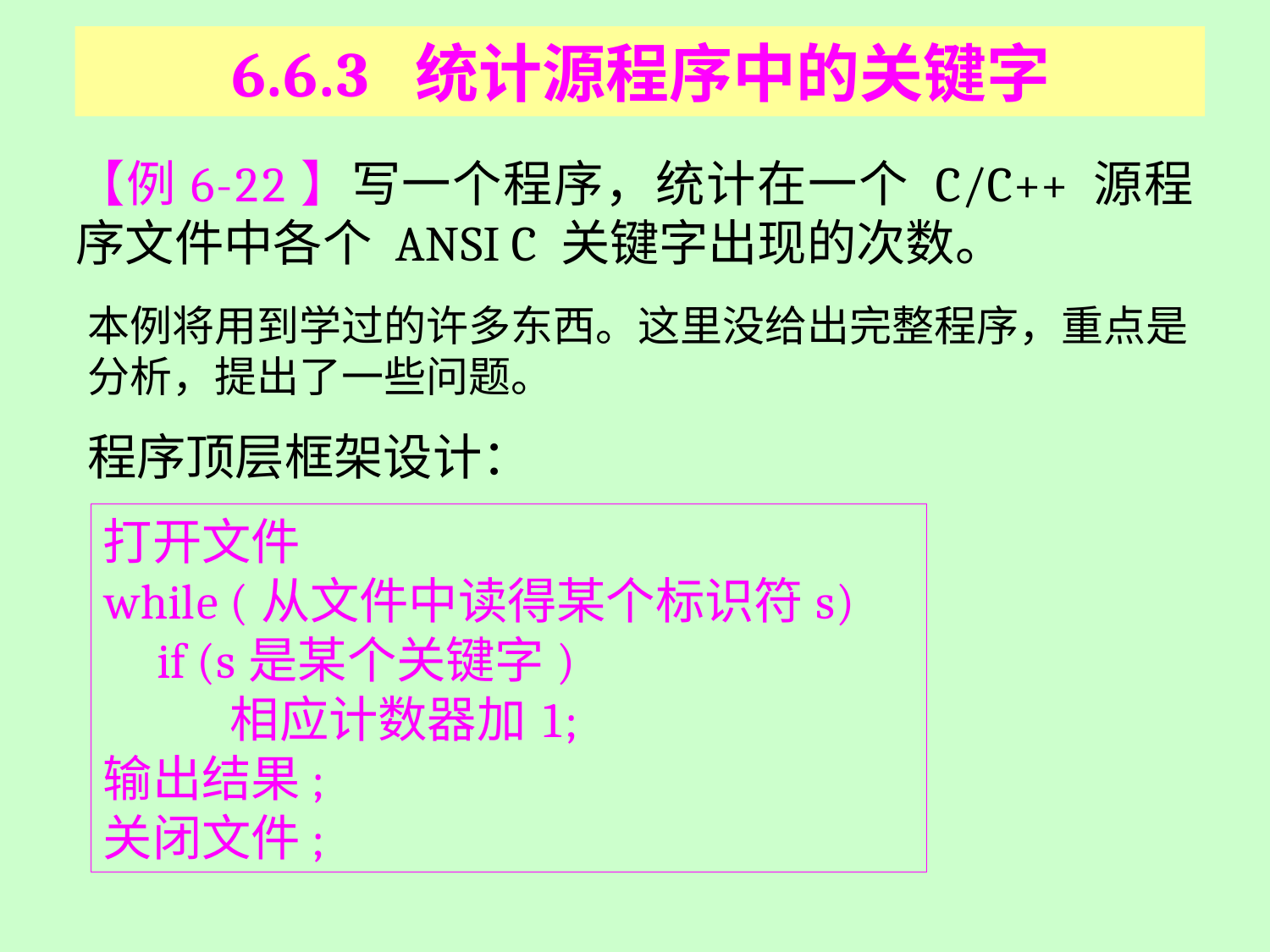

# 6.6.3  统计源程序中的关键字
【例6-22】写一个程序，统计在一个 C/C++ 源程序文件中各个 ANSI C 关键字出现的次数。
本例将用到学过的许多东西。这里没给出完整程序，重点是分析，提出了一些问题。
程序顶层框架设计：
打开文件
while (从文件中读得某个标识符s)
     if (s是某个关键字)
	相应计数器加1;
输出结果;
关闭文件;
118